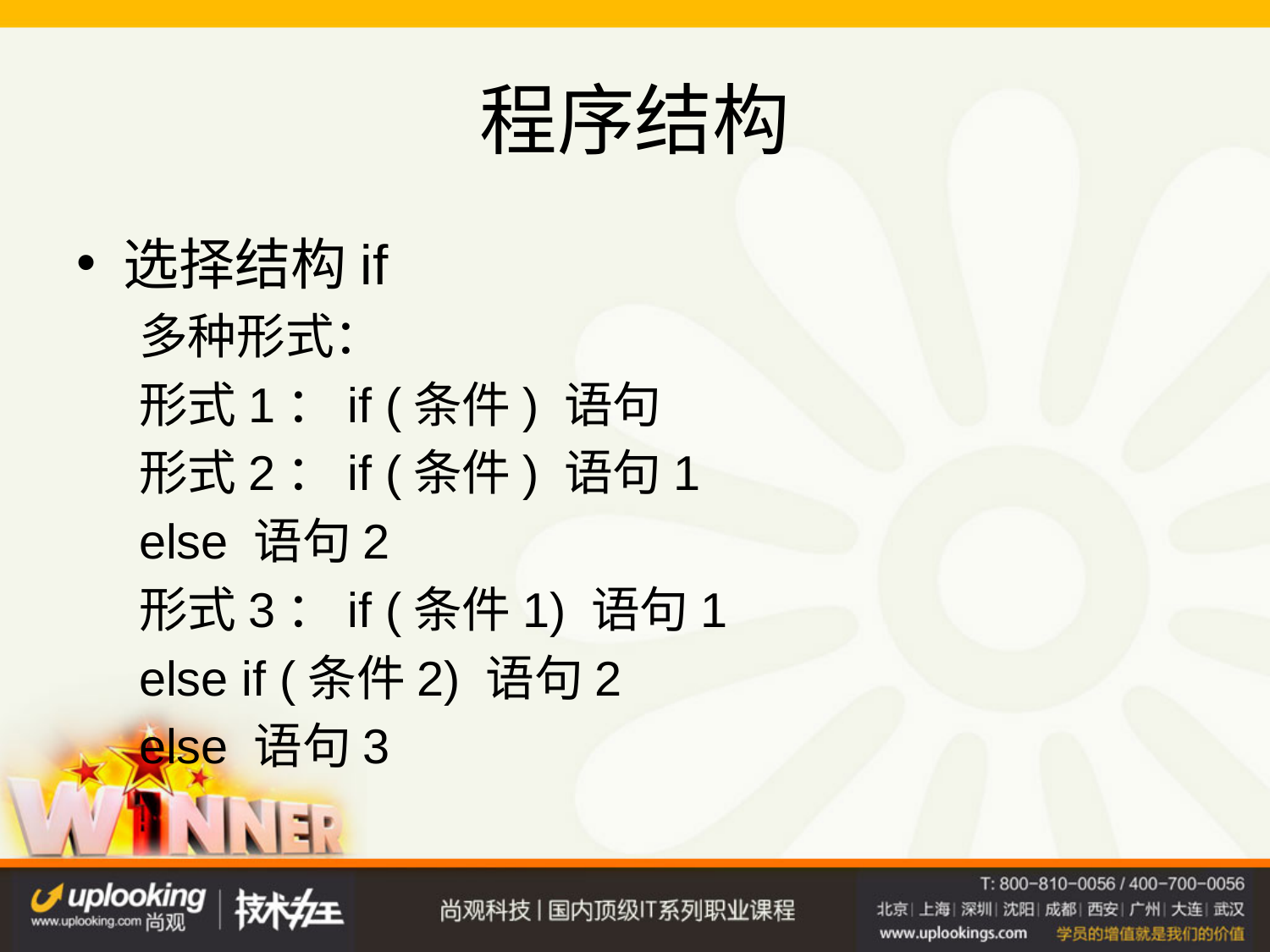

# 程序结构
选择结构if
多种形式：
	形式1：if (条件) 语句
	形式2：if (条件) 语句1
				else 语句2
	形式3：if (条件1) 语句1
				else if (条件2) 语句2
				else 语句3